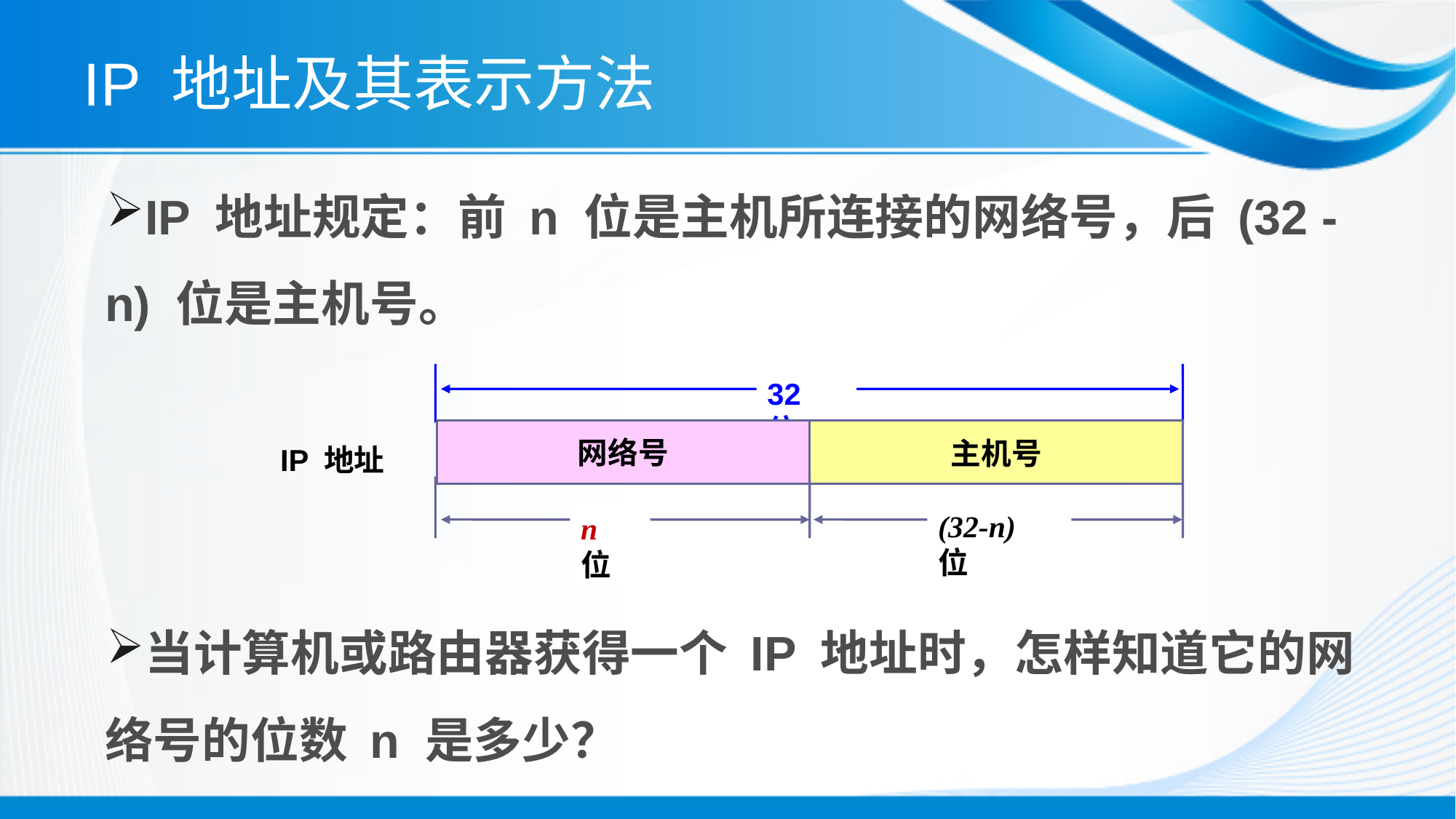

# IP 地址及其表示方法
IP 地址规定：前 n 位是主机所连接的网络号，后 (32 - n) 位是主机号。

当计算机或路由器获得一个 IP 地址时，怎样知道它的网络号的位数 n 是多少？

32 位

网络号
主机号

(32-n) 位
n 位

IP 地址